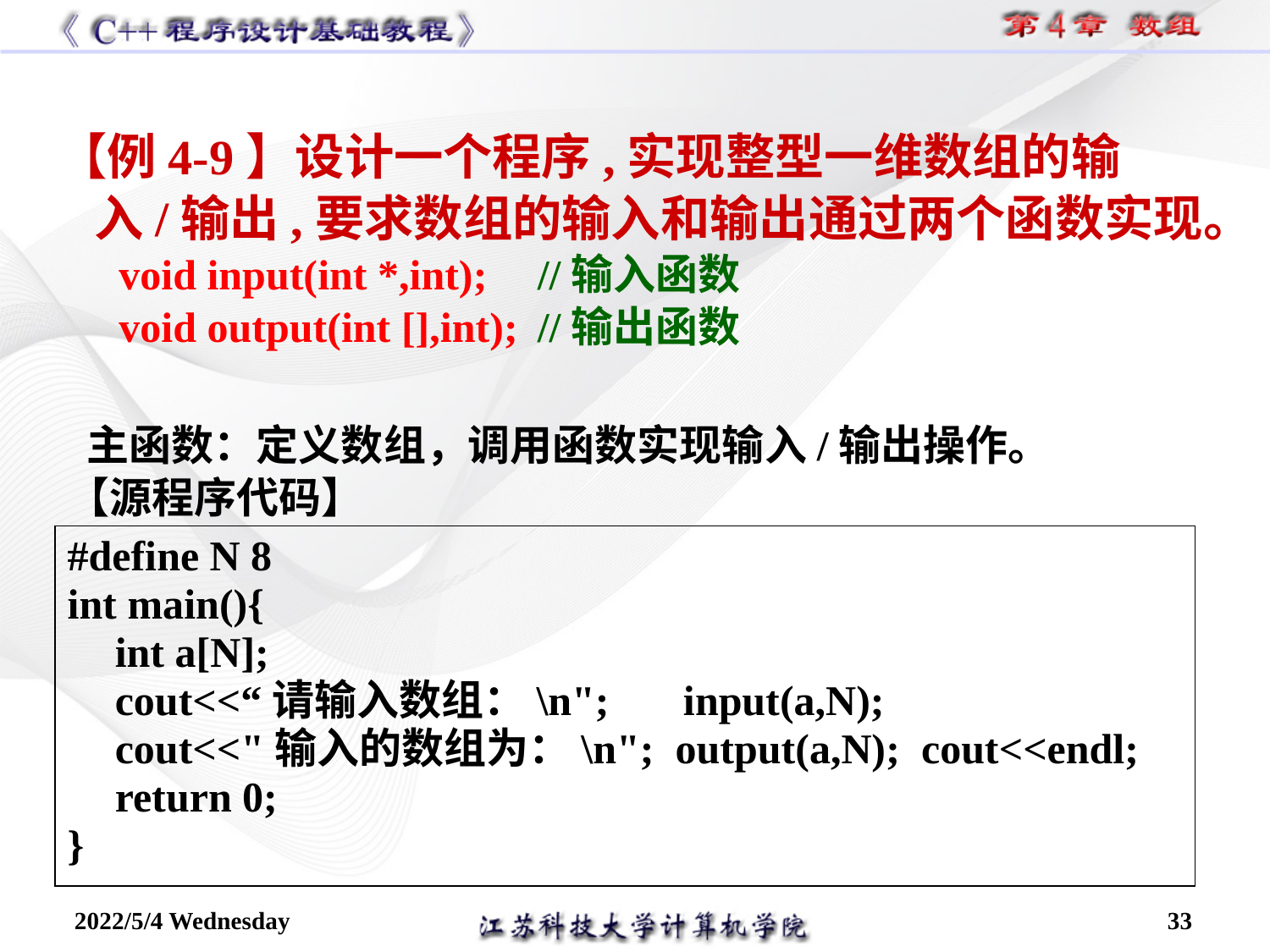

【例4-9】设计一个程序,实现整型一维数组的输入/输出,要求数组的输入和输出通过两个函数实现。
void input(int *,int);  	//输入函数
void output(int [],int); 	//输出函数
 主函数：定义数组，调用函数实现输入/输出操作。
【源程序代码】
#define N 8
int main(){
	int a[N];
	cout<<“请输入数组：\n";       input(a,N);
	cout<<"输入的数组为：\n";  output(a,N);  cout<<endl;
	return 0;
}